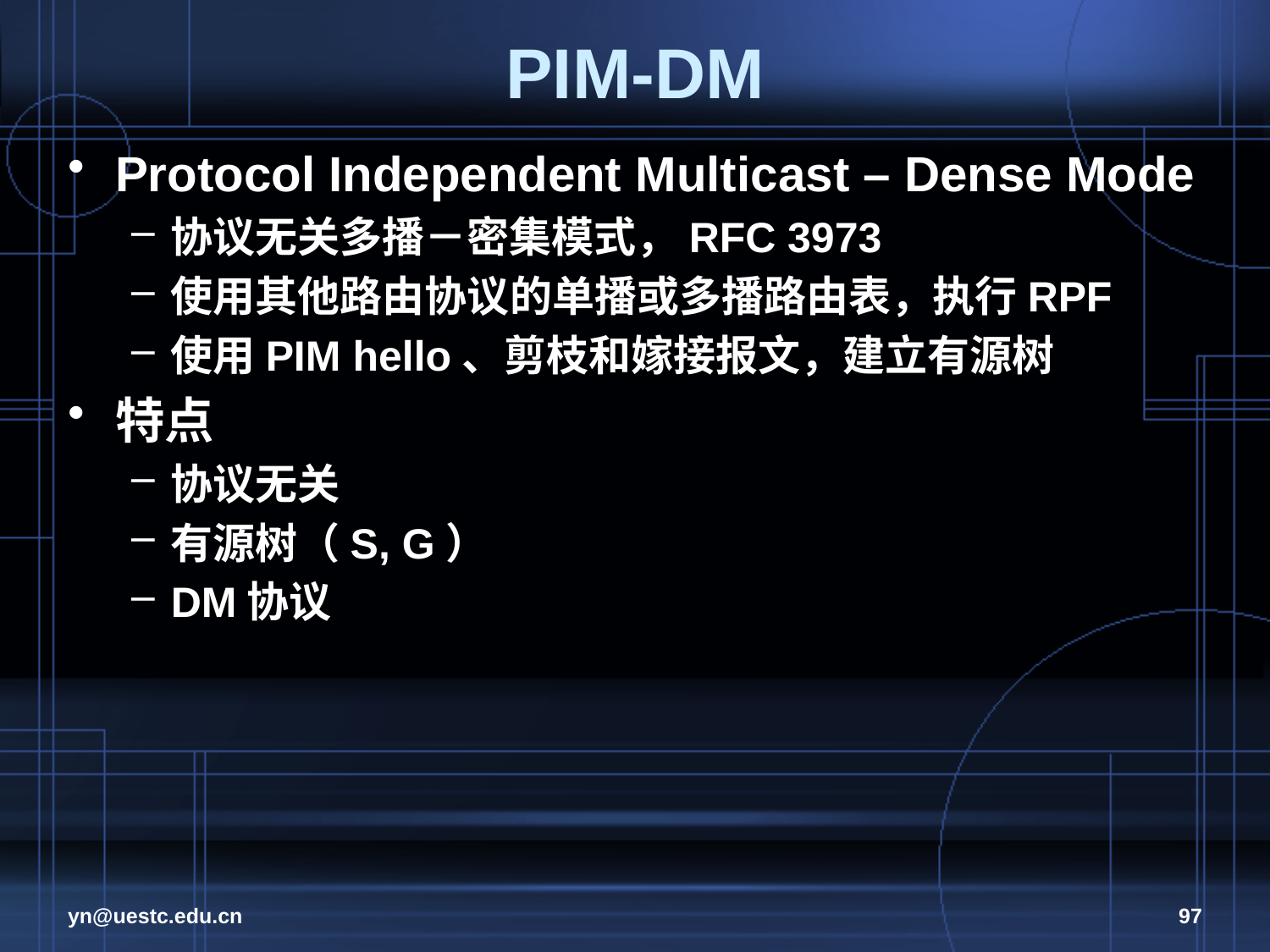

# PIM-DM
Protocol Independent Multicast – Dense Mode
协议无关多播－密集模式，RFC 3973
使用其他路由协议的单播或多播路由表，执行RPF
使用PIM hello、剪枝和嫁接报文，建立有源树
特点
协议无关
有源树（S, G）
DM协议
yn@uestc.edu.cn
97